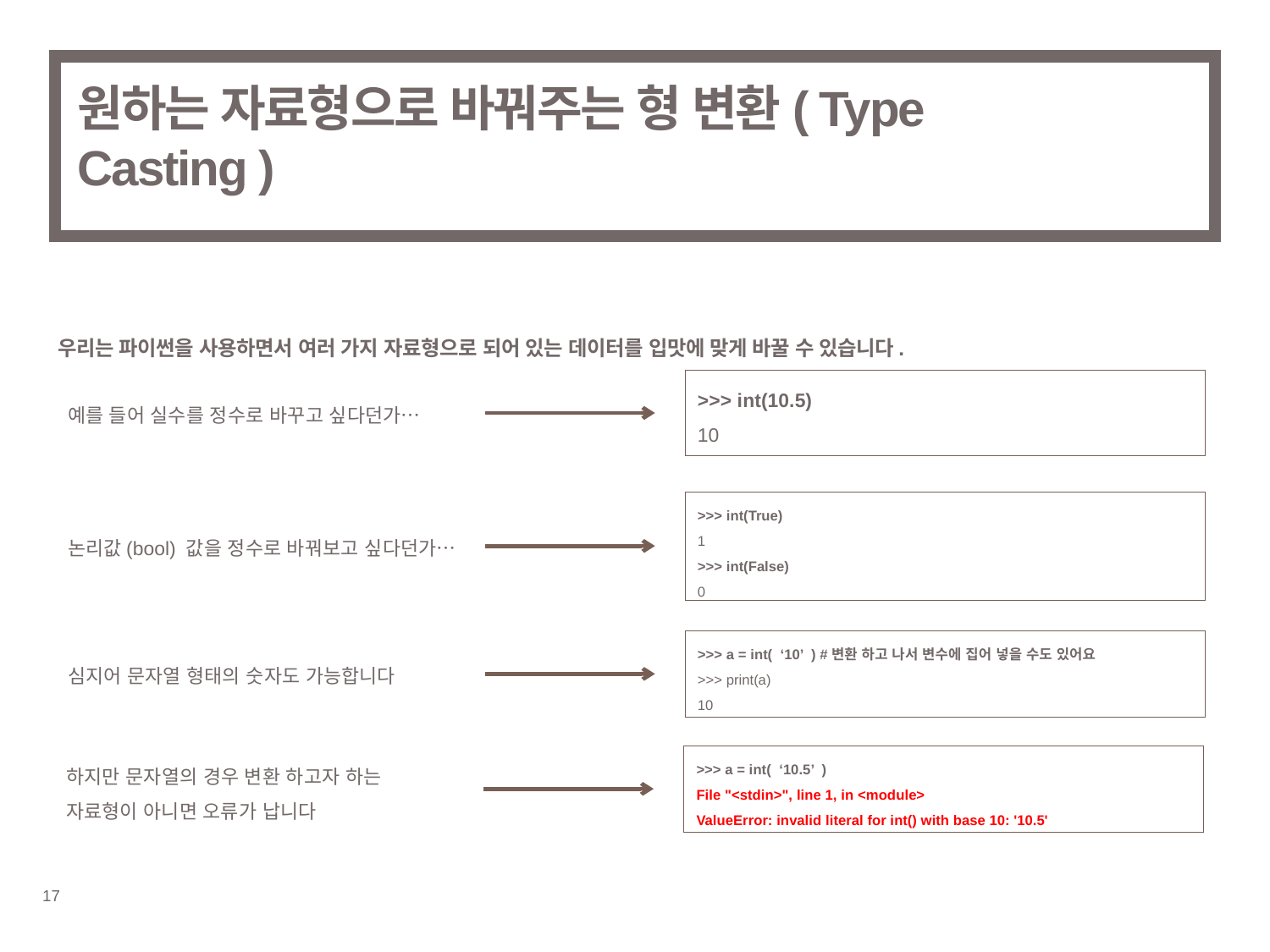

# 원하는 자료형으로 바꿔주는 형 변환( Type Casting )
우리는 파이썬을 사용하면서 여러 가지 자료형으로 되어 있는 데이터를 입맛에 맞게 바꿀 수 있습니다.
>>> int(10.5)
10

예를 들어 실수를 정수로 바꾸고 싶다던가…
>>> int(True)
1
>>> int(False)
0
논리값(bool) 값을 정수로 바꿔보고 싶다던가…

>>> a = int(  ‘10’  ) #변환 하고 나서 변수에 집어 넣을 수도 있어요
>>> print(a)
10

심지어 문자열 형태의 숫자도 가능합니다
>>> a = int(  ‘10.5’  )
File "<stdin>", line 1, in <module>
ValueError: invalid literal for int() with base 10: '10.5'

하지만 문자열의 경우 변환 하고자 하는
자료형이 아니면 오류가 납니다